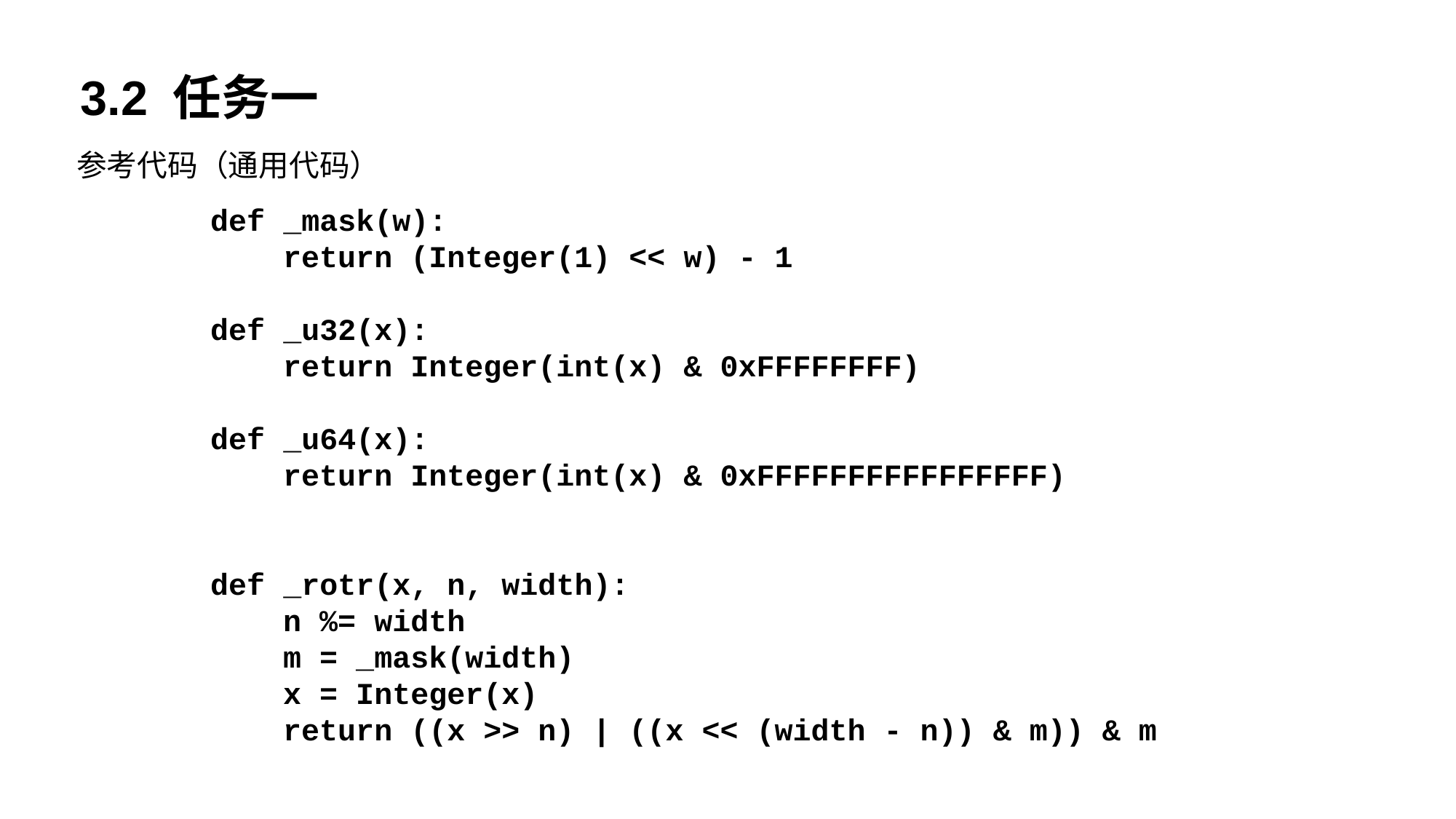

3.2 任务一
参考代码（通用代码）
def _mask(w):
    return (Integer(1) << w) - 1

def _u32(x):
    return Integer(int(x) & 0xFFFFFFFF)

def _u64(x):
    return Integer(int(x) & 0xFFFFFFFFFFFFFFFF)

def _rotr(x, n, width):
    n %= width
    m = _mask(width)
    x = Integer(x)
    return ((x >> n) | ((x << (width - n)) & m)) & m